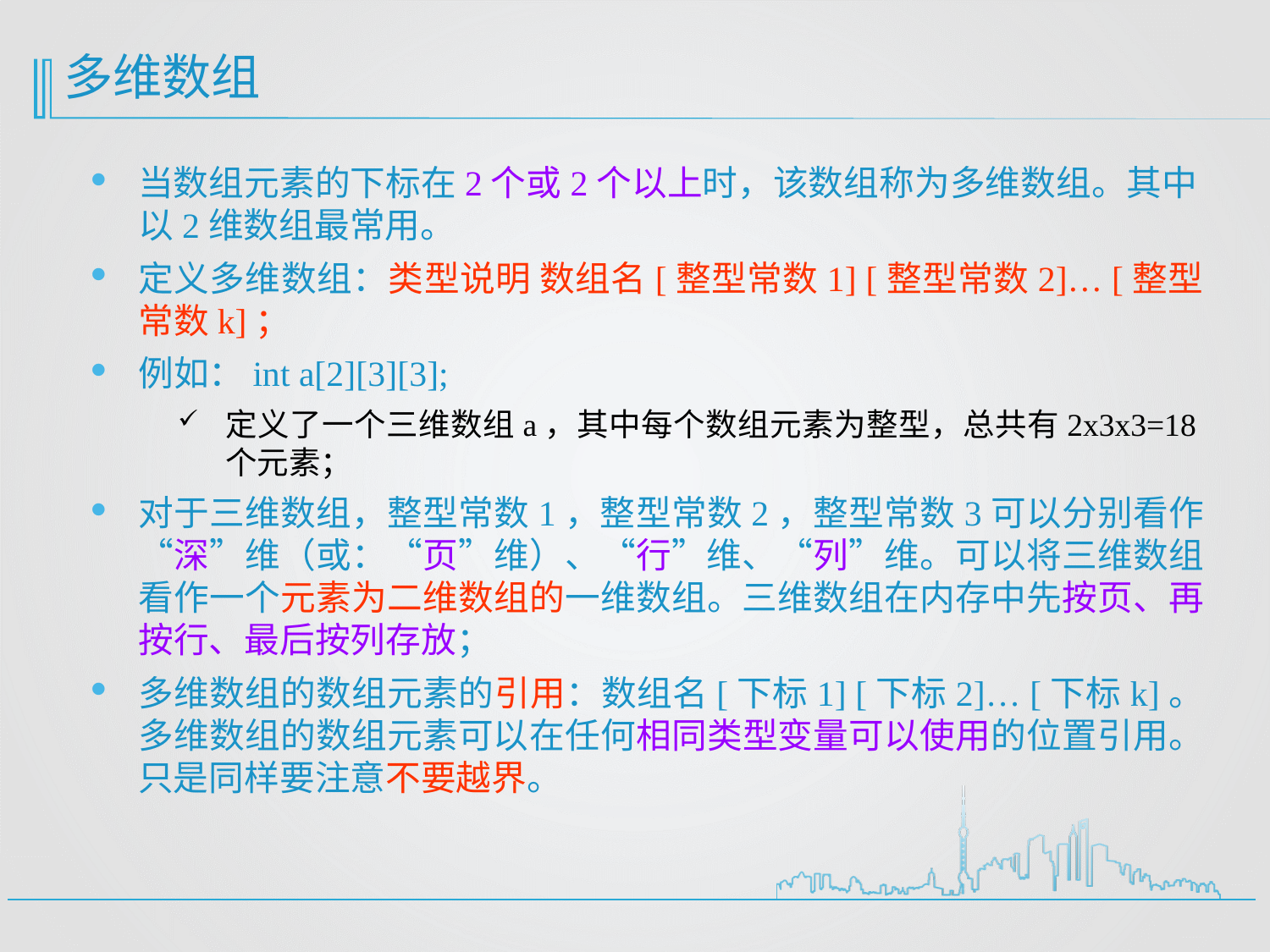

多维数组
当数组元素的下标在2个或2个以上时，该数组称为多维数组。其中以2维数组最常用。
定义多维数组：类型说明 数组名[整型常数1] [整型常数2]… [整型常数k]；
例如：int a[2][3][3];
定义了一个三维数组a，其中每个数组元素为整型，总共有2x3x3=18个元素；
对于三维数组，整型常数1，整型常数2，整型常数3可以分别看作“深”维（或：“页”维）、“行”维、“列”维。可以将三维数组看作一个元素为二维数组的一维数组。三维数组在内存中先按页、再按行、最后按列存放；
多维数组的数组元素的引用：数组名[下标1] [下标2]… [下标k]。多维数组的数组元素可以在任何相同类型变量可以使用的位置引用。只是同样要注意不要越界。